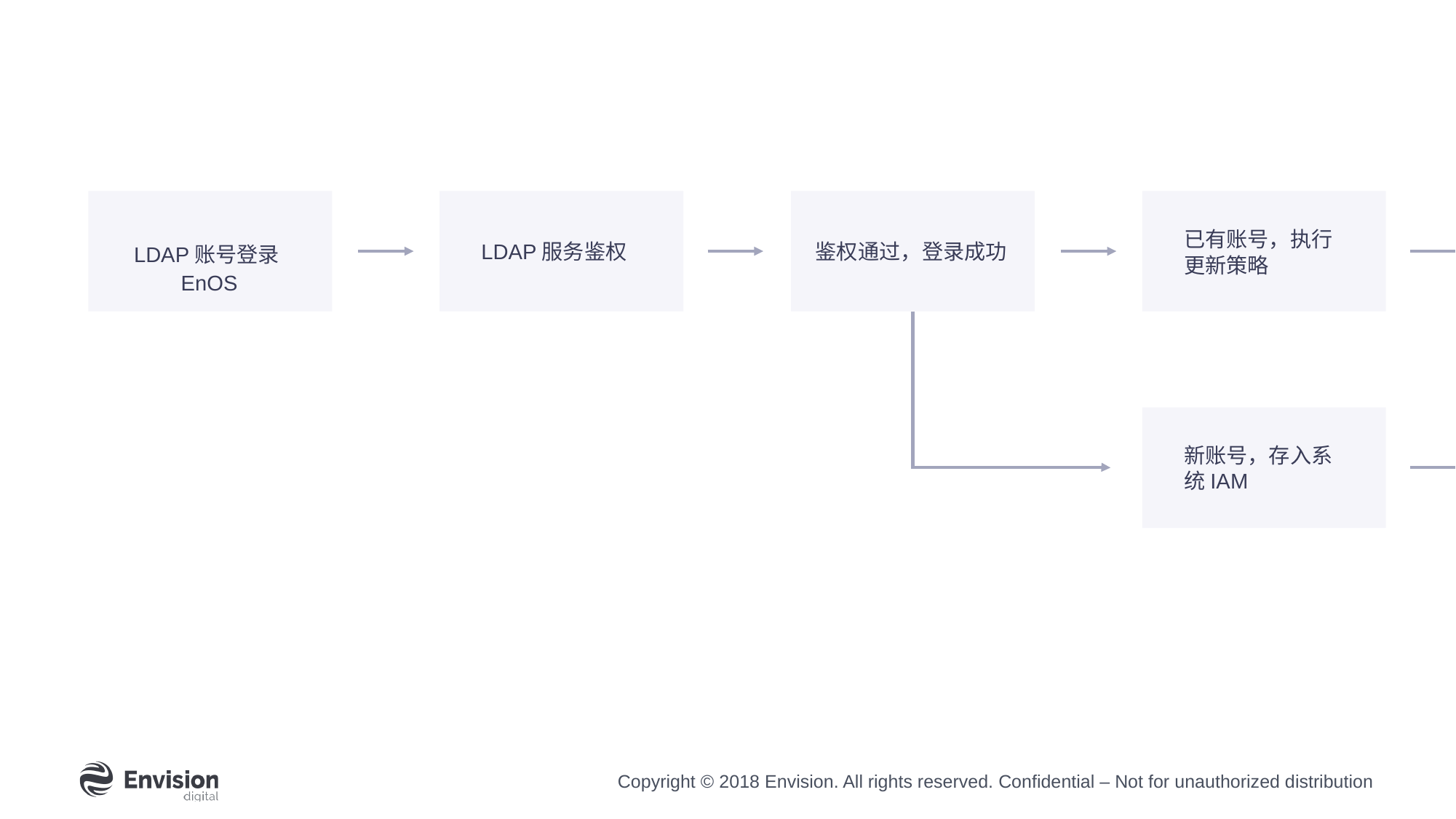

已有账号，执行更新策略
根据配置权限访问资源
LDAP账号登录EnOS
LDAP服务鉴权
鉴权通过，登录成功

新账号，存入系统IAM
联系管理员配置资源权限